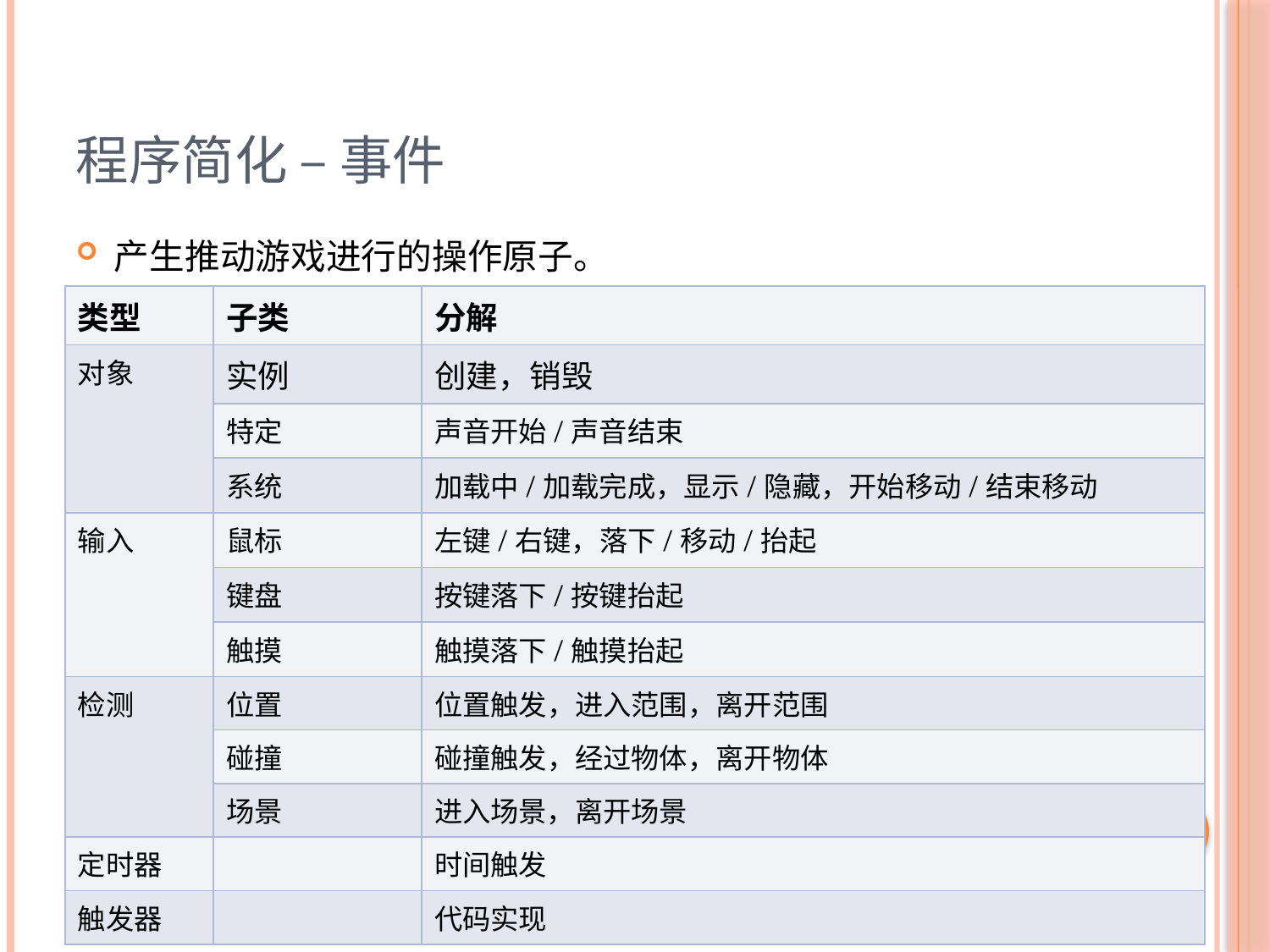

# 程序简化 – 事件
产生推动游戏进行的操作原子。
| 类型 | 子类 | 分解 |
| --- | --- | --- |
| 对象 | 实例 | 创建，销毁 |
|  | 特定 | 声音开始/声音结束 |
|  | 系统 | 加载中/加载完成，显示/隐藏，开始移动/结束移动 |
| 输入 | 鼠标 | 左键/右键，落下/移动/抬起 |
|  | 键盘 | 按键落下/按键抬起 |
|  | 触摸 | 触摸落下/触摸抬起 |
| 检测 | 位置 | 位置触发，进入范围，离开范围 |
|  | 碰撞 | 碰撞触发，经过物体，离开物体 |
|  | 场景 | 进入场景，离开场景 |
| 定时器 |  | 时间触发 |
| 触发器 |  | 代码实现 |